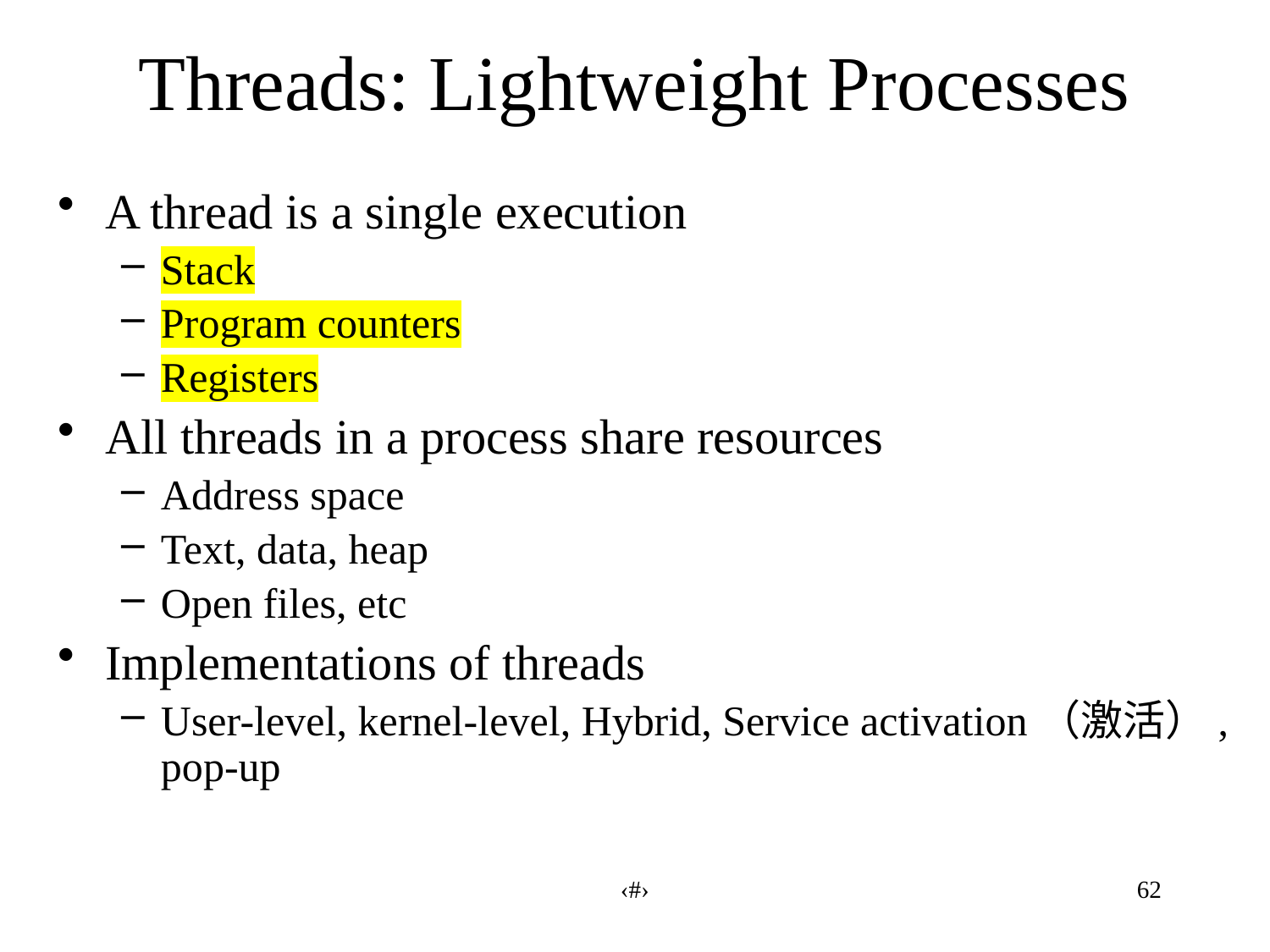

# Threads: Lightweight Processes
A thread is a single execution
Stack
Program counters
Registers
All threads in a process share resources
Address space
Text, data, heap
Open files, etc
Implementations of threads
User-level, kernel-level, Hybrid, Service activation（激活）, pop-up
‹#›
62